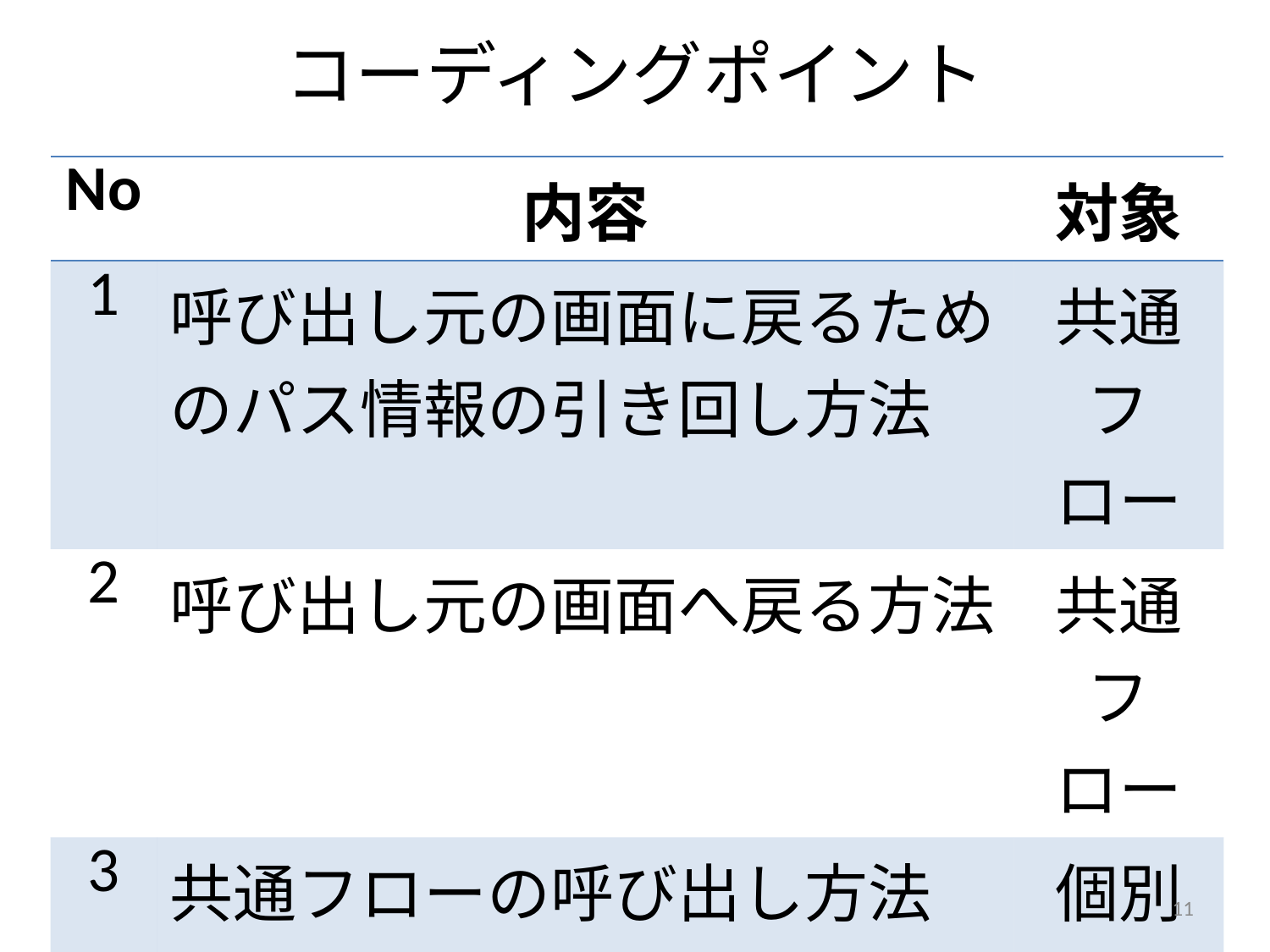

# コーディングポイント
| No | 内容 | 対象 |
| --- | --- | --- |
| 1 | 呼び出し元の画面に戻るためのパス情報の引き回し方法 | 共通 フロー |
| 2 | 呼び出し元の画面へ戻る方法 | 共通 フロー |
| 3 | 共通フローの呼び出し方法 | 個別 フロー |
11